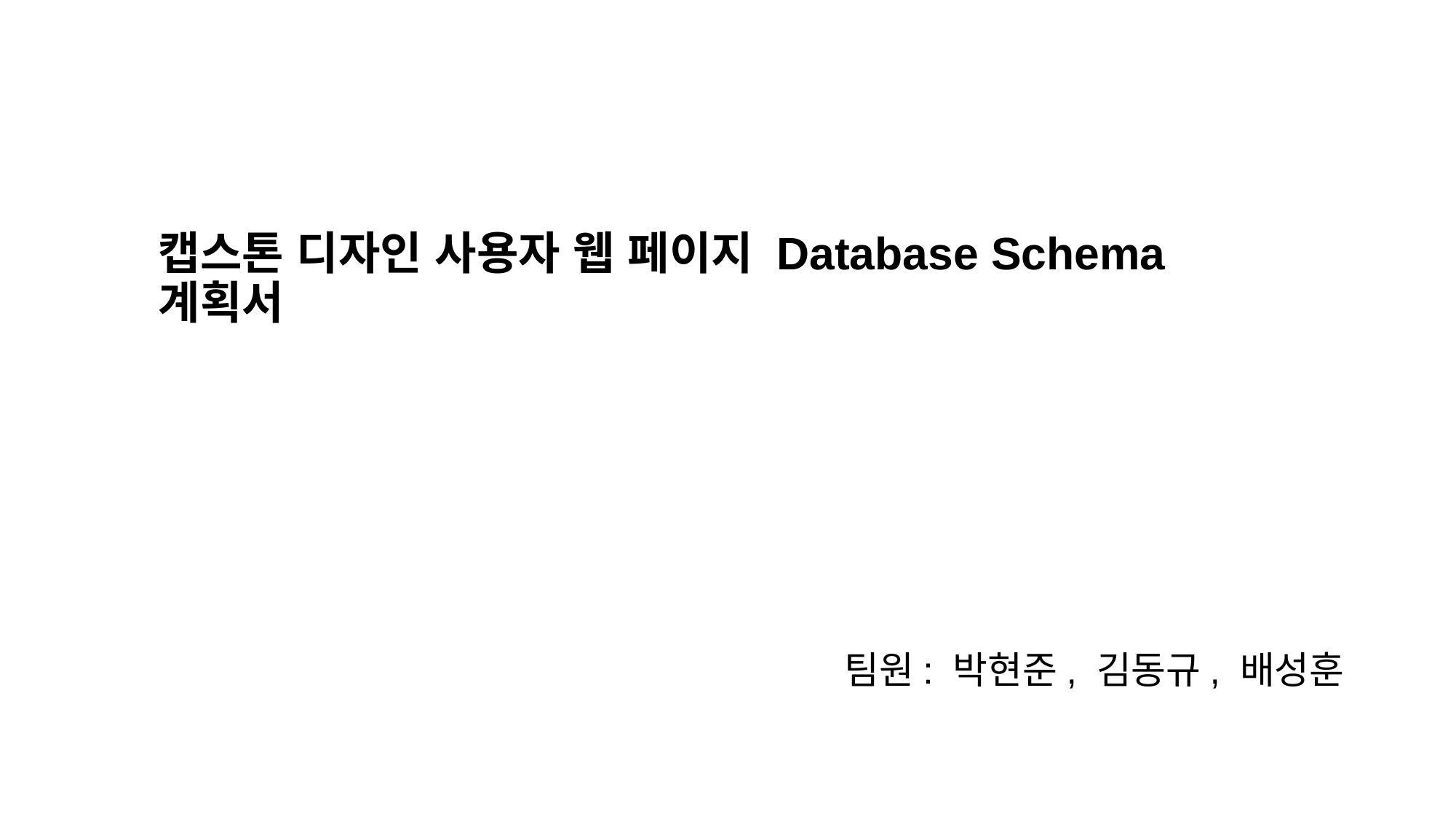

# 캡스톤 디자인 사용자 웹 페이지 Database Schema 계획서
팀원: 박현준, 김동규, 배성훈